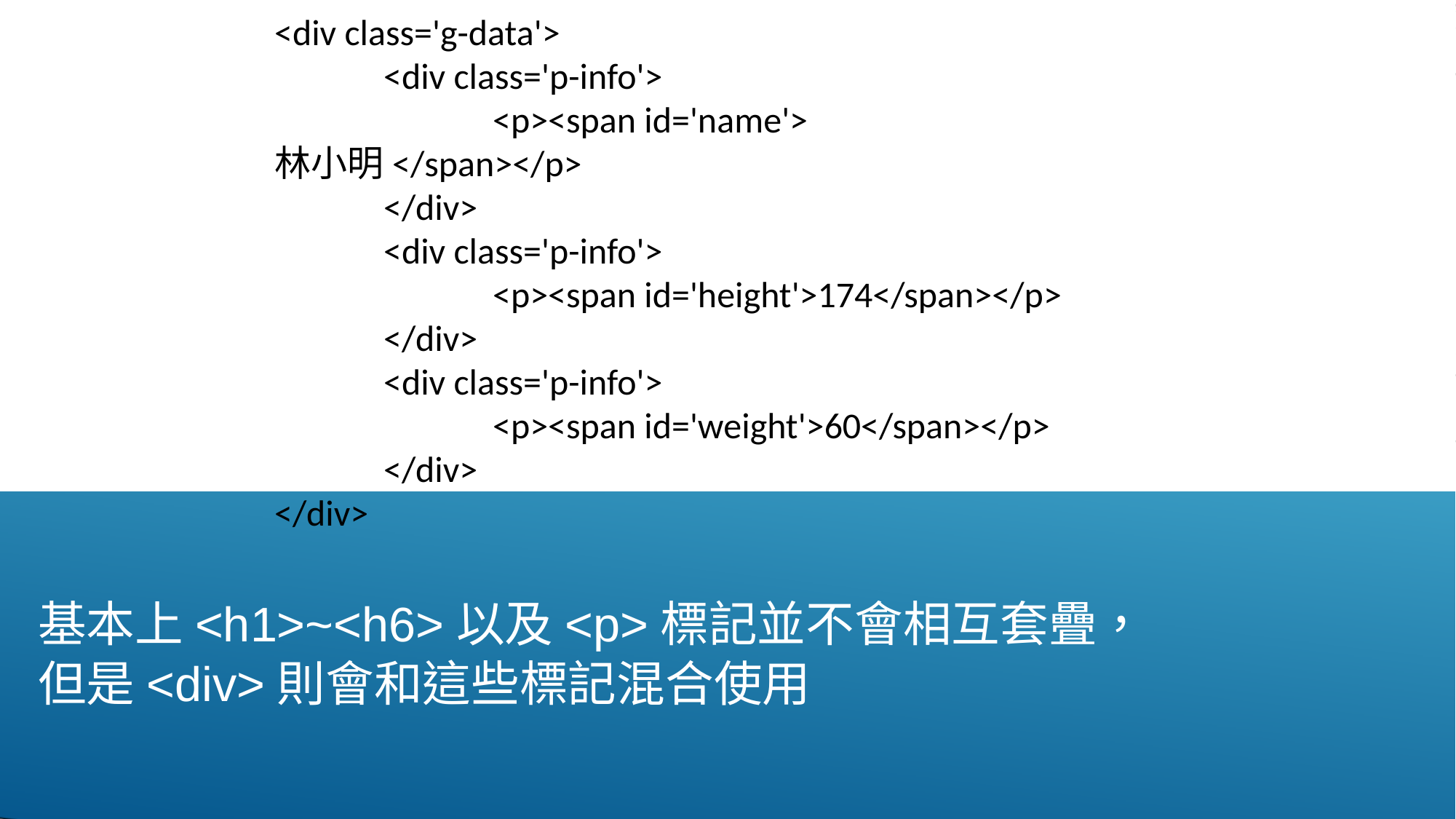

<div class='g-data'>
	<div class='p-info'>
		<p><span id='name'> 林小明</span></p>
	</div>
	<div class='p-info'>
		<p><span id='height'>174</span></p>
	</div>
	<div class='p-info'>
		<p><span id='weight'>60</span></p>
	</div>
</div>
基本上<h1>~<h6>以及<p>標記並不會相互套疊，
但是<div>則會和這些標記混合使用